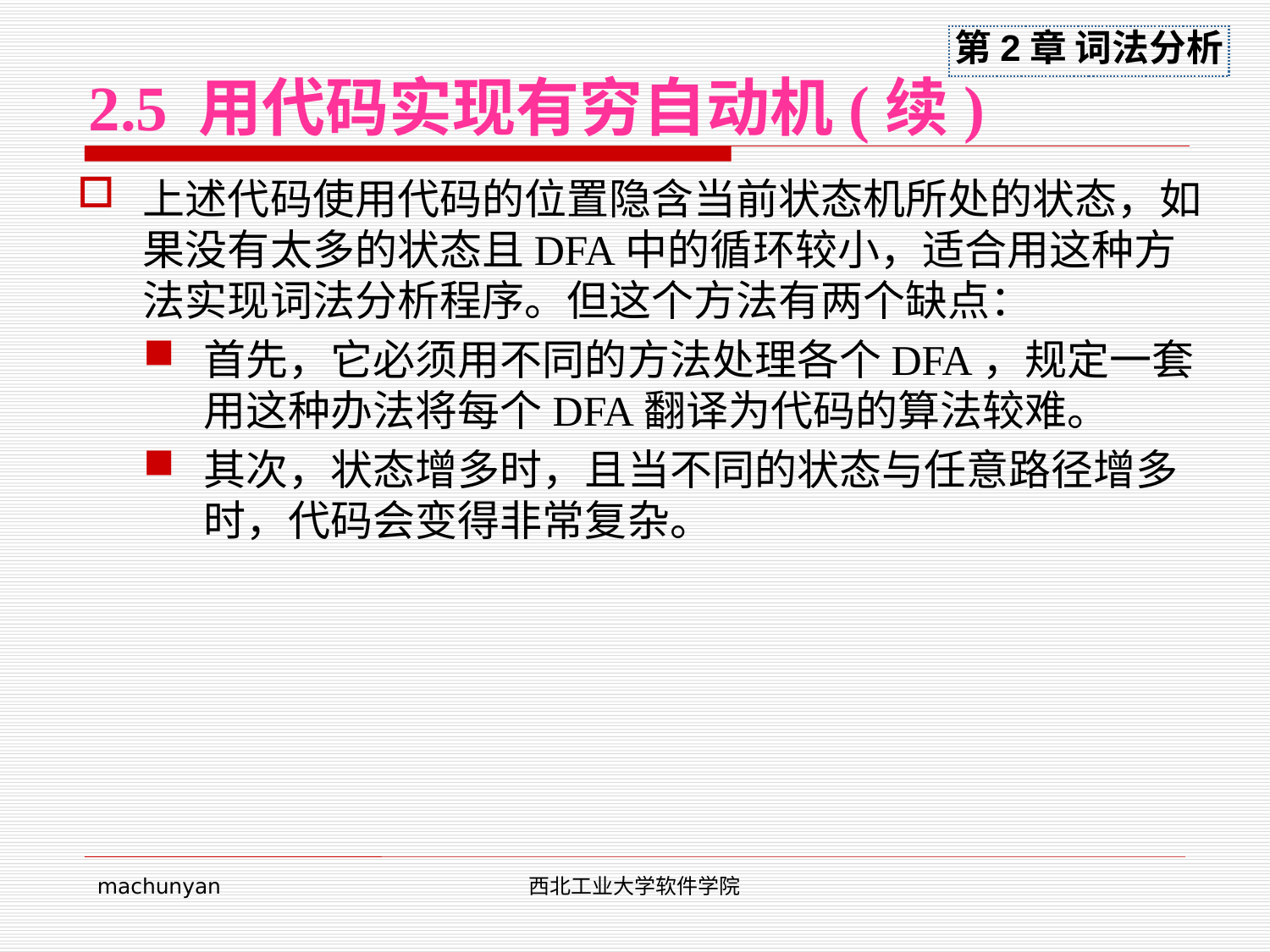

# 2.5 用代码实现有穷自动机(续)
上述代码使用代码的位置隐含当前状态机所处的状态，如果没有太多的状态且DFA中的循环较小，适合用这种方法实现词法分析程序。但这个方法有两个缺点：
首先，它必须用不同的方法处理各个DFA，规定一套用这种办法将每个DFA翻译为代码的算法较难。
其次，状态增多时，且当不同的状态与任意路径增多时，代码会变得非常复杂。
machunyan

西北工业大学软件学院
120